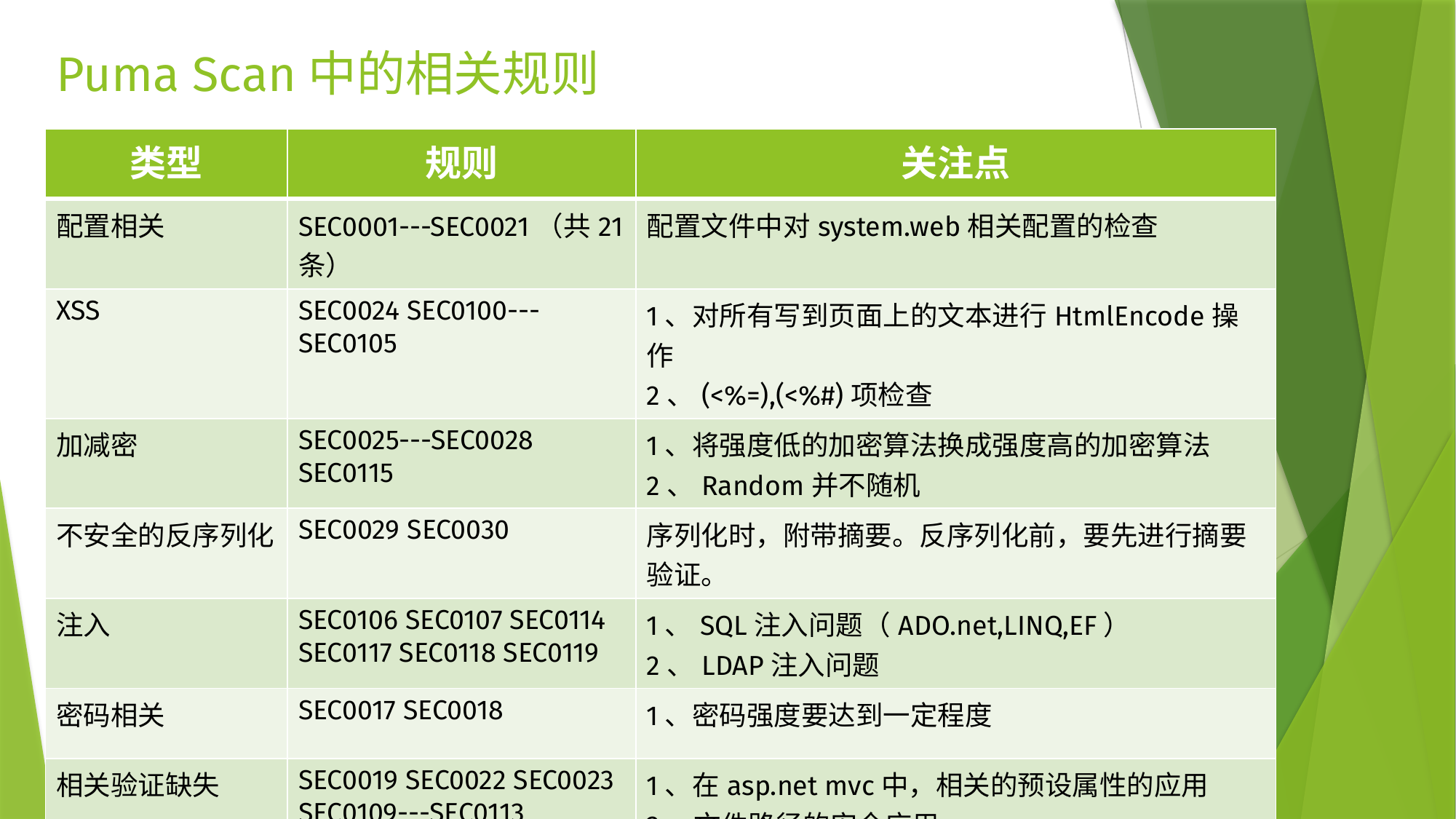

# Puma Scan中的相关规则
| 类型 | 规则 | 关注点 |
| --- | --- | --- |
| 配置相关 | SEC0001---SEC0021（共21条） | 配置文件中对system.web相关配置的检查 |
| XSS | SEC0024 SEC0100---SEC0105 | 1、对所有写到页面上的文本进行HtmlEncode操作 2、(<%=),(<%#)项检查 |
| 加减密 | SEC0025---SEC0028 SEC0115 | 1、将强度低的加密算法换成强度高的加密算法 2、Random并不随机 |
| 不安全的反序列化 | SEC0029 SEC0030 | 序列化时，附带摘要。反序列化前，要先进行摘要验证。 |
| 注入 | SEC0106 SEC0107 SEC0114 SEC0117 SEC0118 SEC0119 | 1、SQL注入问题（ADO.net,LINQ,EF） 2、LDAP注入问题 |
| 密码相关 | SEC0017 SEC0018 | 1、密码强度要达到一定程度 |
| 相关验证缺失 | SEC0019 SEC0022 SEC0023 SEC0109---SEC0113 SEC0116 | 1、在asp.net mvc中，相关的预设属性的应用 2、文件路径的安全应用 |